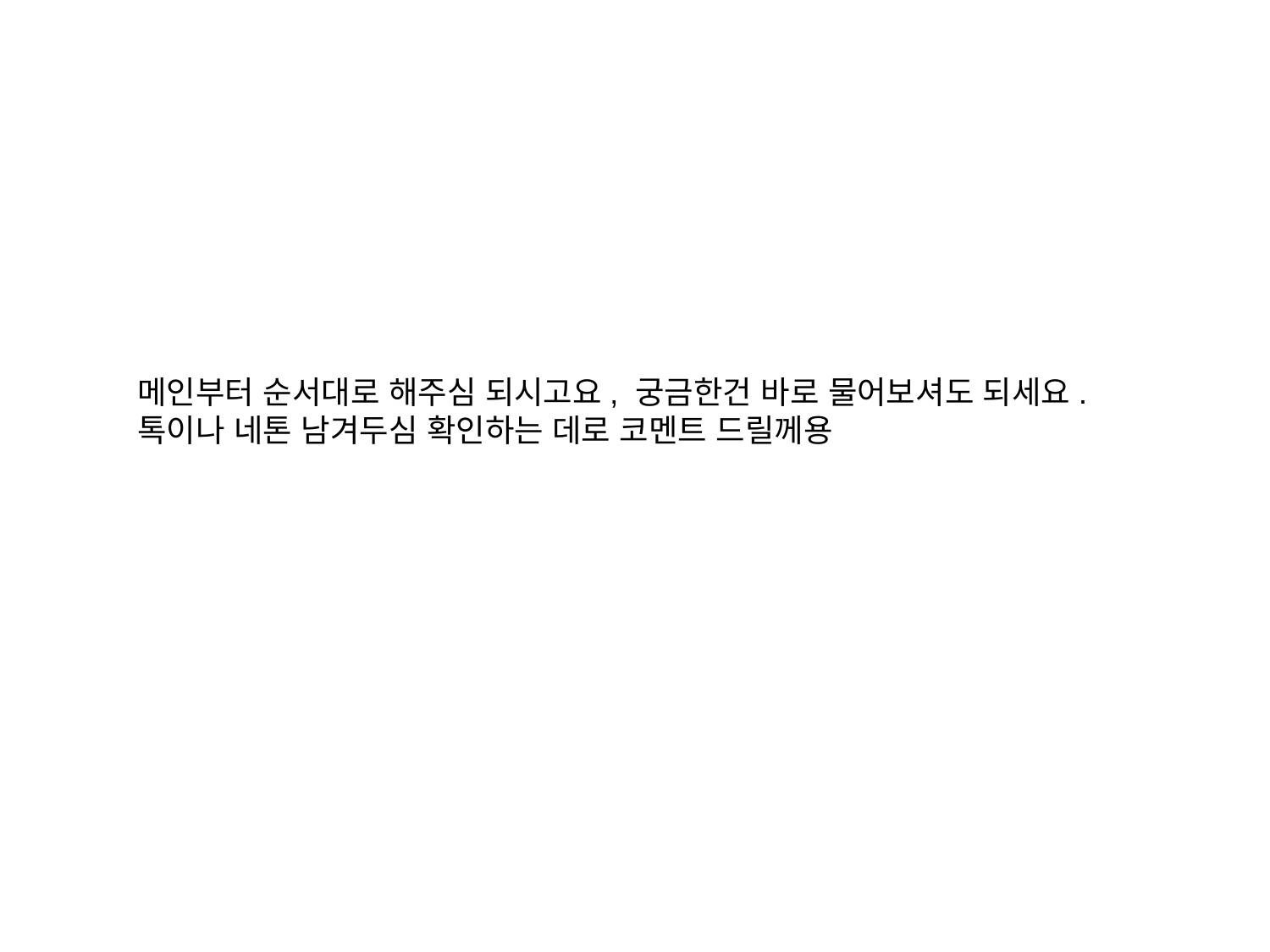

메인부터 순서대로 해주심 되시고요, 궁금한건 바로 물어보셔도 되세요.
톡이나 네톤 남겨두심 확인하는 데로 코멘트 드릴께용